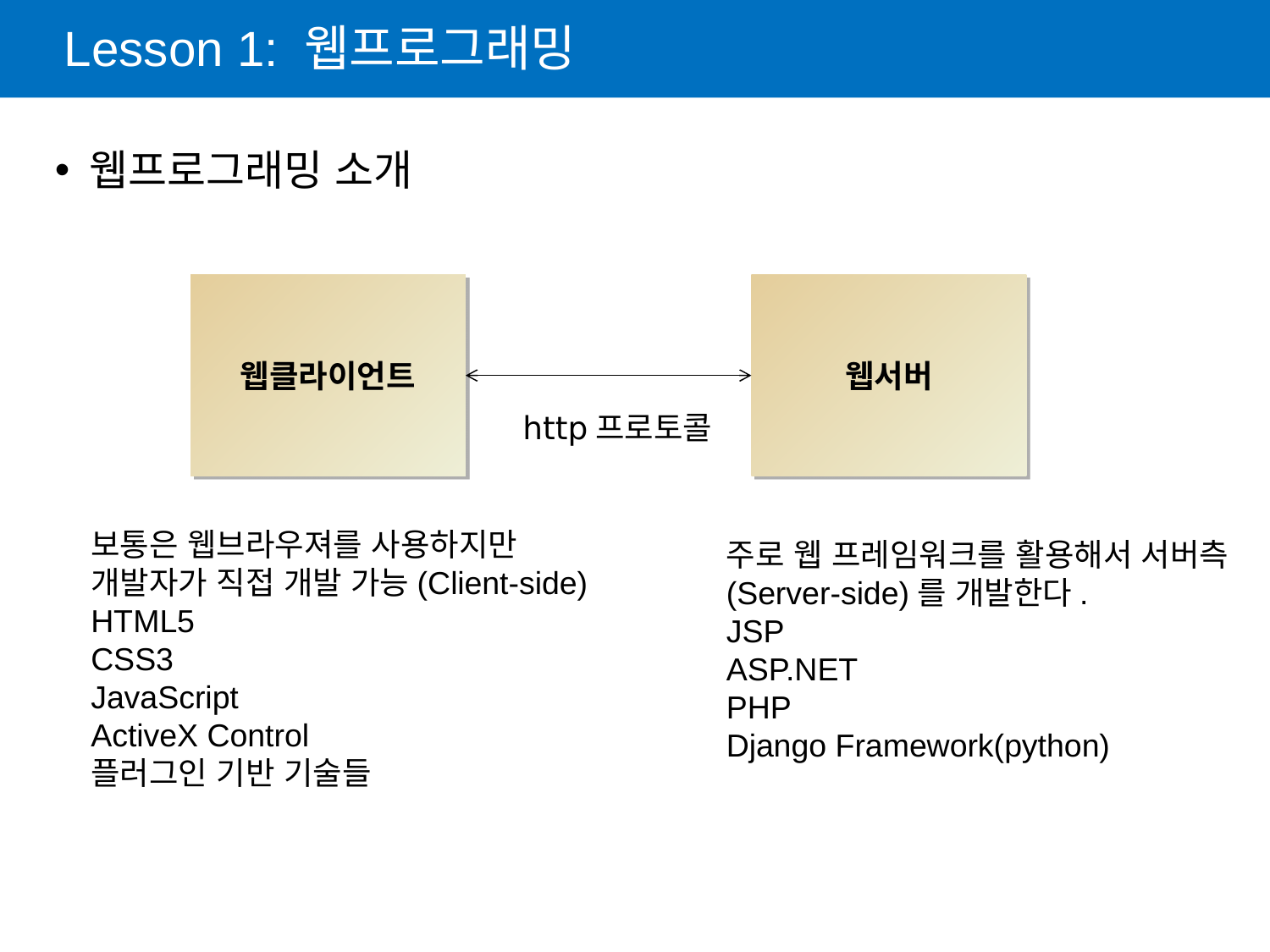

# Lesson 1: 웹프로그래밍
 웹프로그래밍 소개

웹클라이언트
웹서버
http프로토콜
보통은 웹브라우져를 사용하지만
개발자가 직접 개발 가능(Client-side)
HTML5
CSS3
JavaScript
ActiveX Control
플러그인 기반 기술들
주로 웹 프레임워크를 활용해서 서버측
(Server-side)를 개발한다.
JSP
ASP.NET
PHP
Django Framework(python)